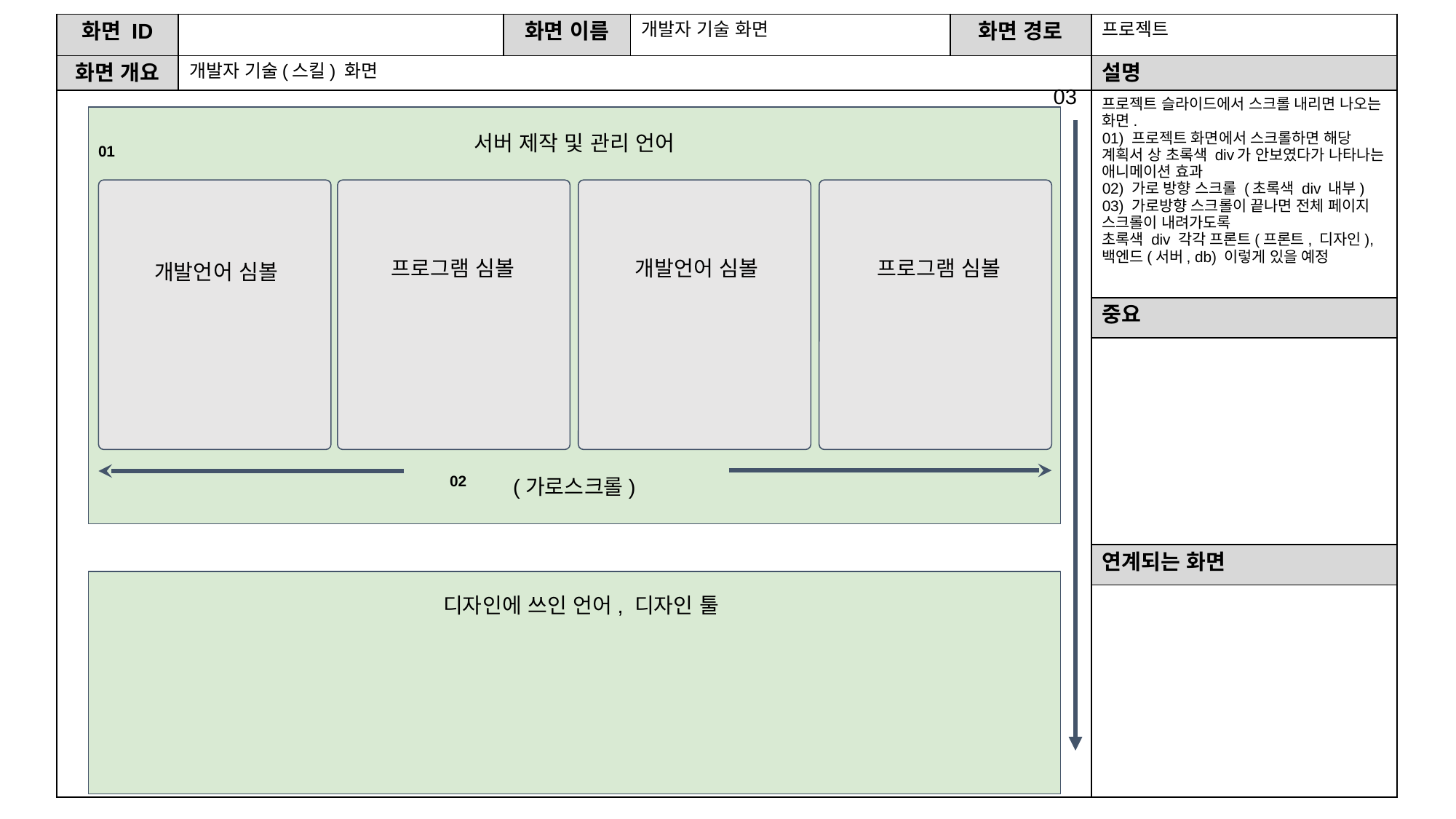

| 화면 ID |  | 화면 이름 | 개발자 기술 화면 | 화면 경로 | 프로젝트 |
| --- | --- | --- | --- | --- | --- |
| 화면 개요 | 개발자 기술(스킬) 화면 |  |  |  | 설명 |
|  |  |  |  |  | 프로젝트 슬라이드에서 스크롤 내리면 나오는 화면. 01) 프로젝트 화면에서 스크롤하면 해당 계획서 상 초록색 div가 안보였다가 나타나는 애니메이션 효과 02) 가로 방향 스크롤 (초록색 div 내부) 03) 가로방향 스크롤이 끝나면 전체 페이지 스크롤이 내려가도록 초록색 div 각각 프론트(프론트, 디자인), 백엔드(서버, db) 이렇게 있을 예정 |
|  |  |  |  |  | 중요 |
|  |  |  |  |  |  |
|  |  |  |  |  | 연계되는 화면 |
|  |  |  |  |  |  |
03

서버 제작 및 관리 언어
01

프로그램 심볼
개발언어 심볼
프로그램 심볼
개발언어 심볼
02
(가로스크롤)

디자인에 쓰인 언어, 디자인 툴